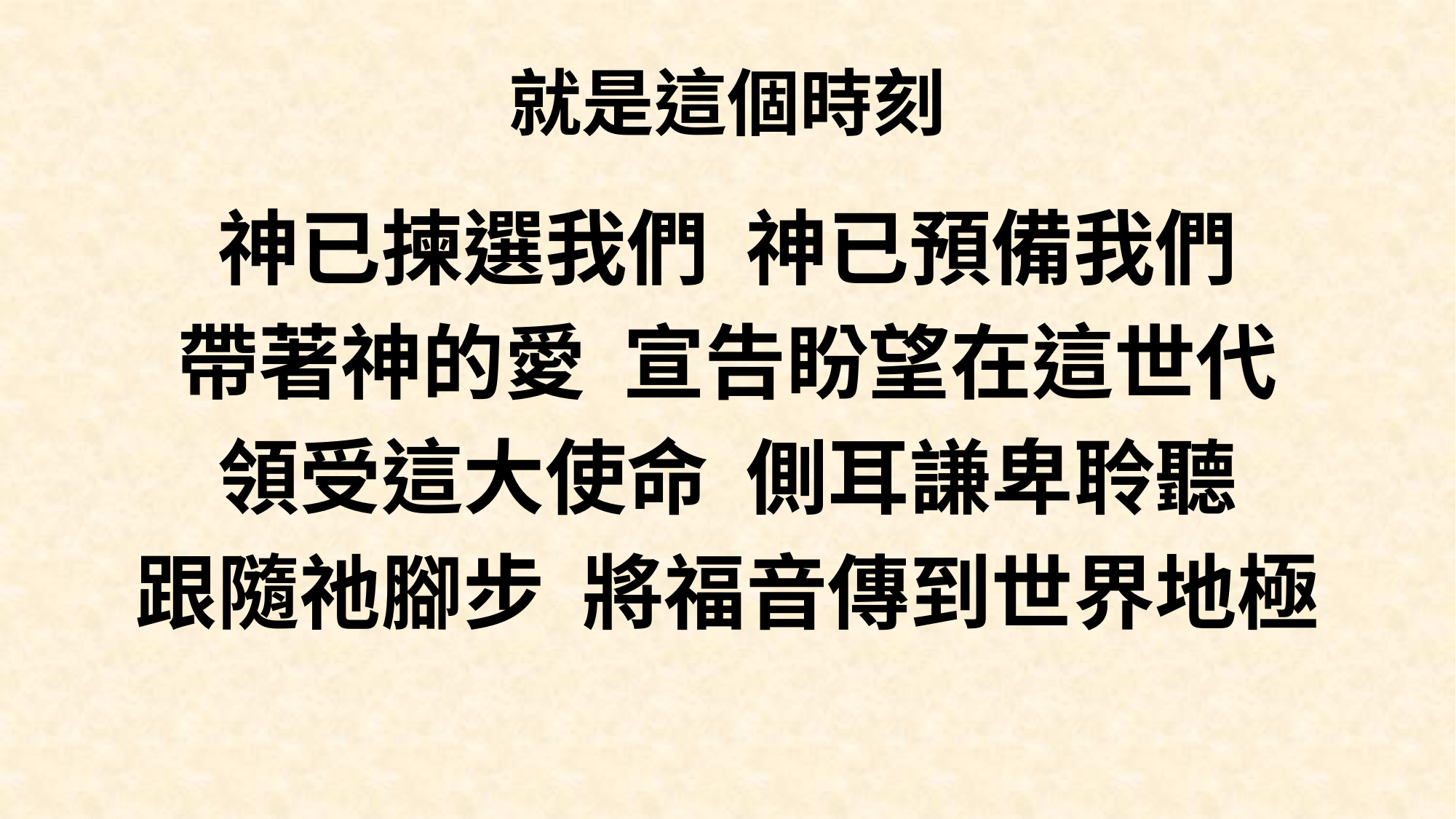

# 就是這個時刻
神已揀選我們  神已預備我們
帶著神的愛  宣告盼望在這世代
領受這大使命  側耳謙卑聆聽
跟隨祂腳步  將福音傳到世界地極